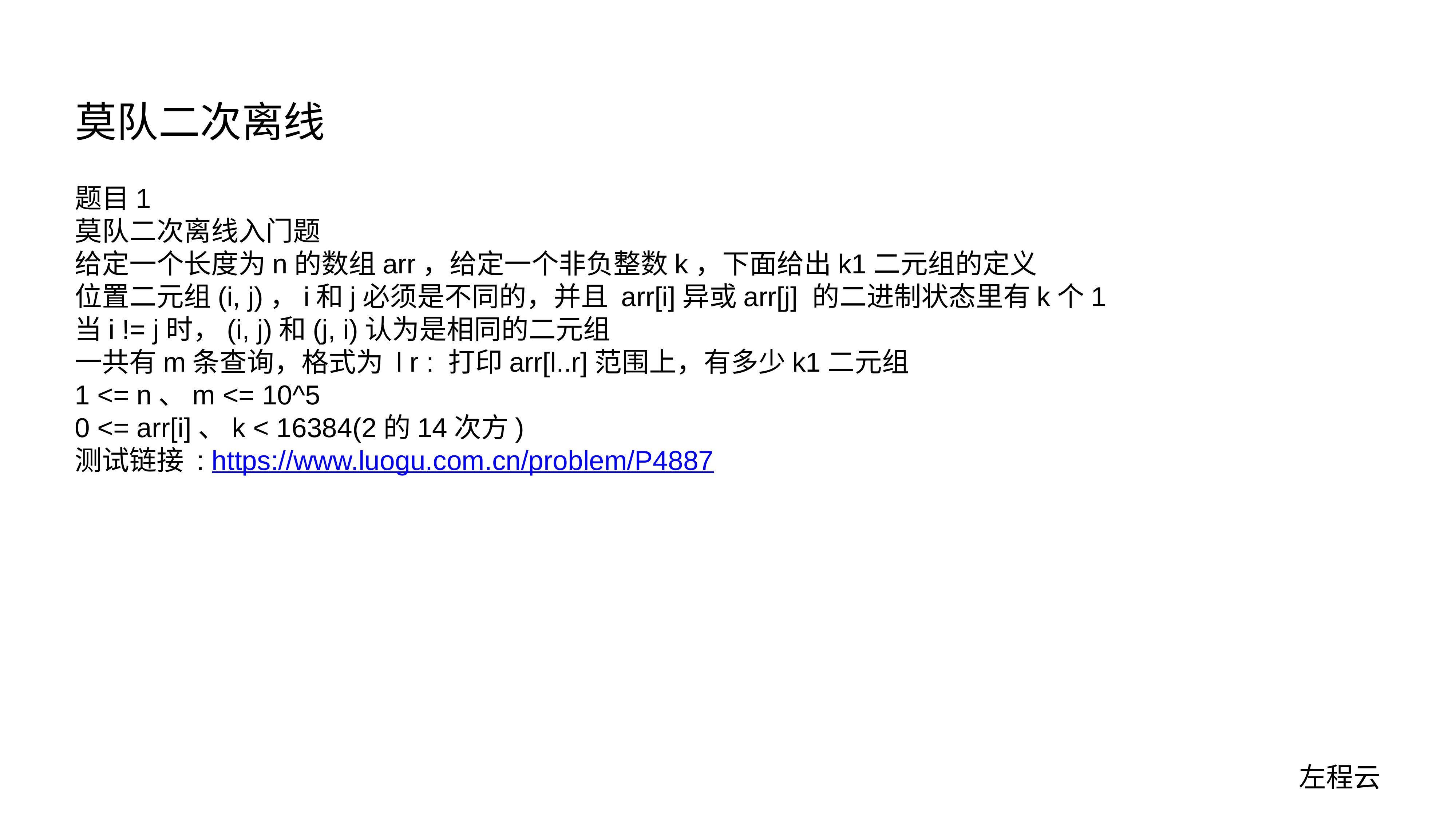

# 莫队二次离线
题目1
莫队二次离线入门题
给定一个长度为n的数组arr，给定一个非负整数k，下面给出k1二元组的定义
位置二元组(i, j)，i和j必须是不同的，并且 arr[i]异或arr[j] 的二进制状态里有k个1
当i != j时，(i, j)和(j, i)认为是相同的二元组
一共有m条查询，格式为 l r : 打印arr[l..r]范围上，有多少k1二元组
1 <= n、m <= 10^5
0 <= arr[i]、k < 16384(2的14次方)
测试链接 : https://www.luogu.com.cn/problem/P4887
左程云